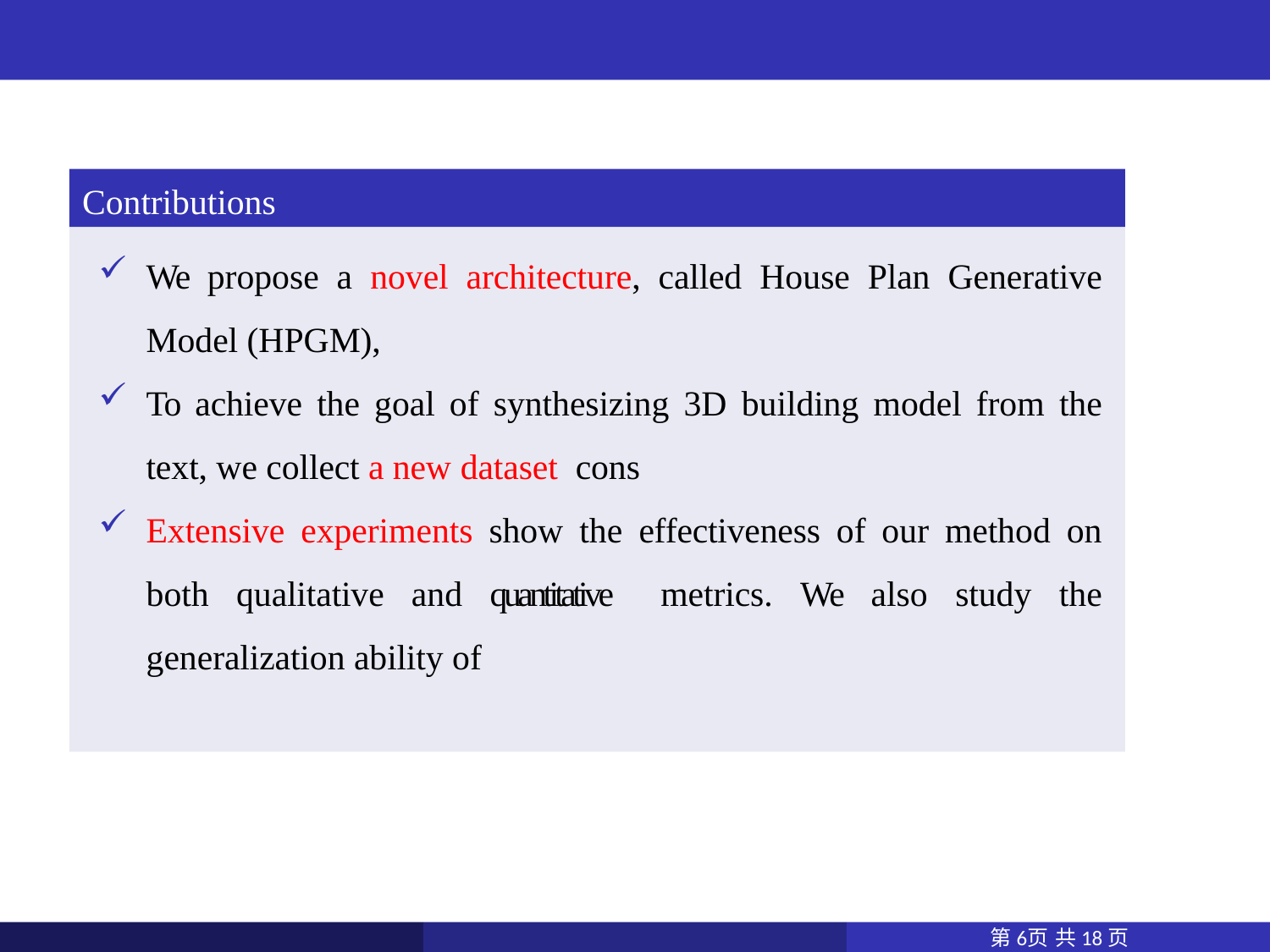

#

Contributions
We propose a novel architecture, called House Plan Generative Model (HPGM),
To achieve the goal of synthesizing 3D building model from the text, we collect a new dataset  cons
Extensive experiments show the effectiveness of our method on both qualitative and quantitative  metrics. We also study the generalization ability of

第6页 共18页